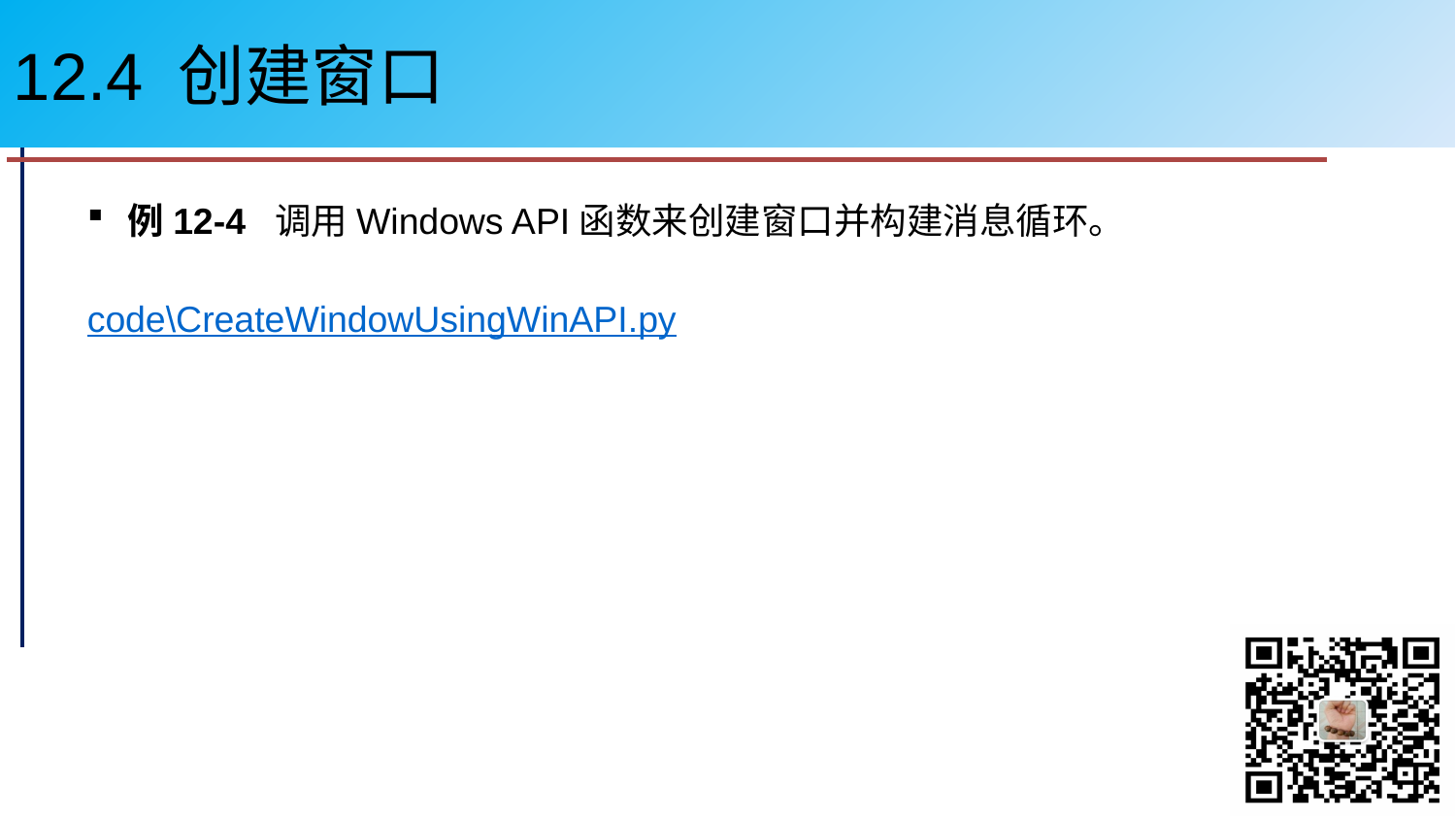

# 12.4 创建窗口
例12-4  调用Windows API函数来创建窗口并构建消息循环。

code\CreateWindowUsingWinAPI.py